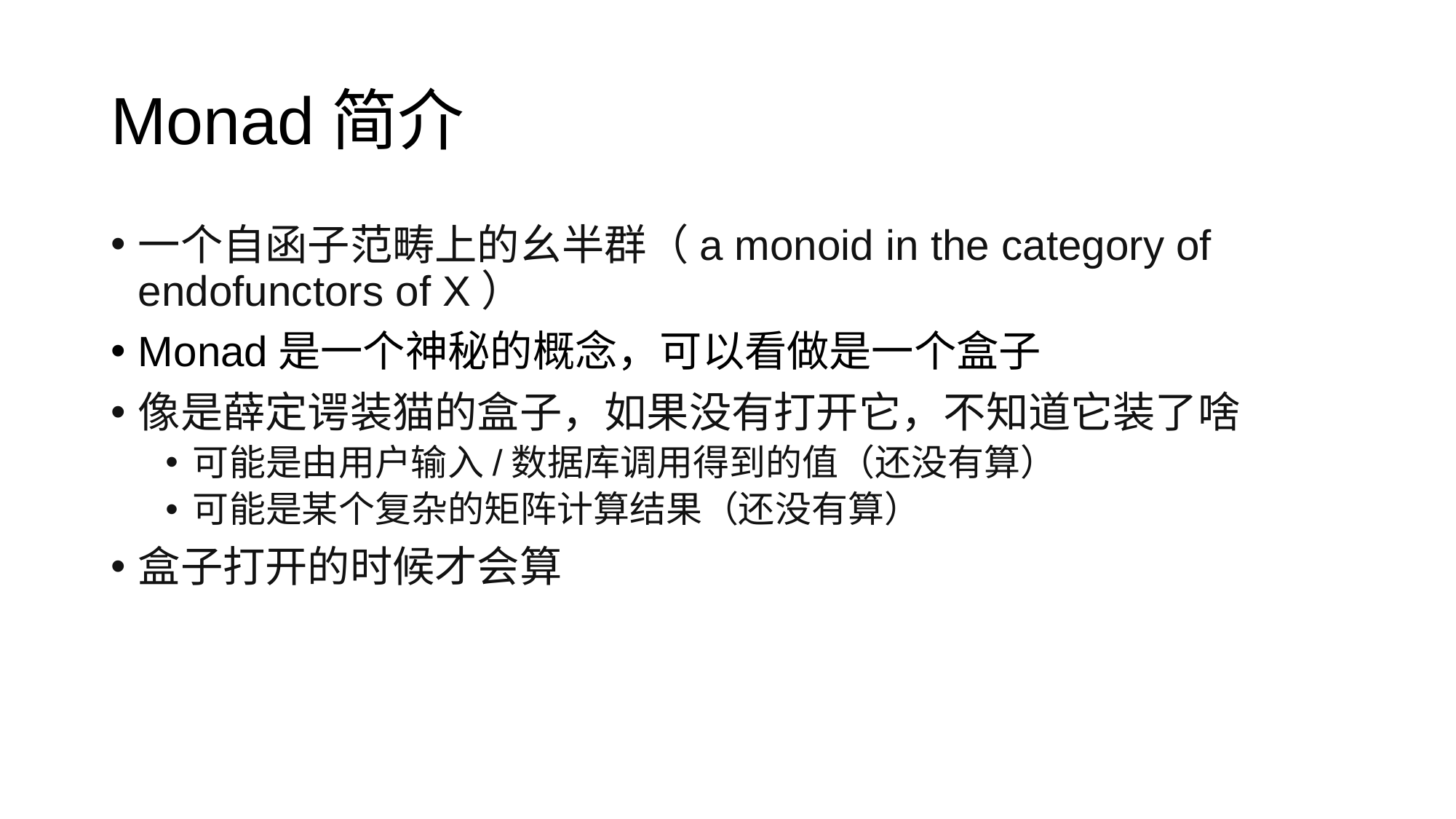

# Monad简介
一个自函子范畴上的幺半群（a monoid in the category of endofunctors of X）
Monad是一个神秘的概念，可以看做是一个盒子
像是薛定谔装猫的盒子，如果没有打开它，不知道它装了啥
可能是由用户输入/数据库调用得到的值（还没有算）
可能是某个复杂的矩阵计算结果（还没有算）
盒子打开的时候才会算